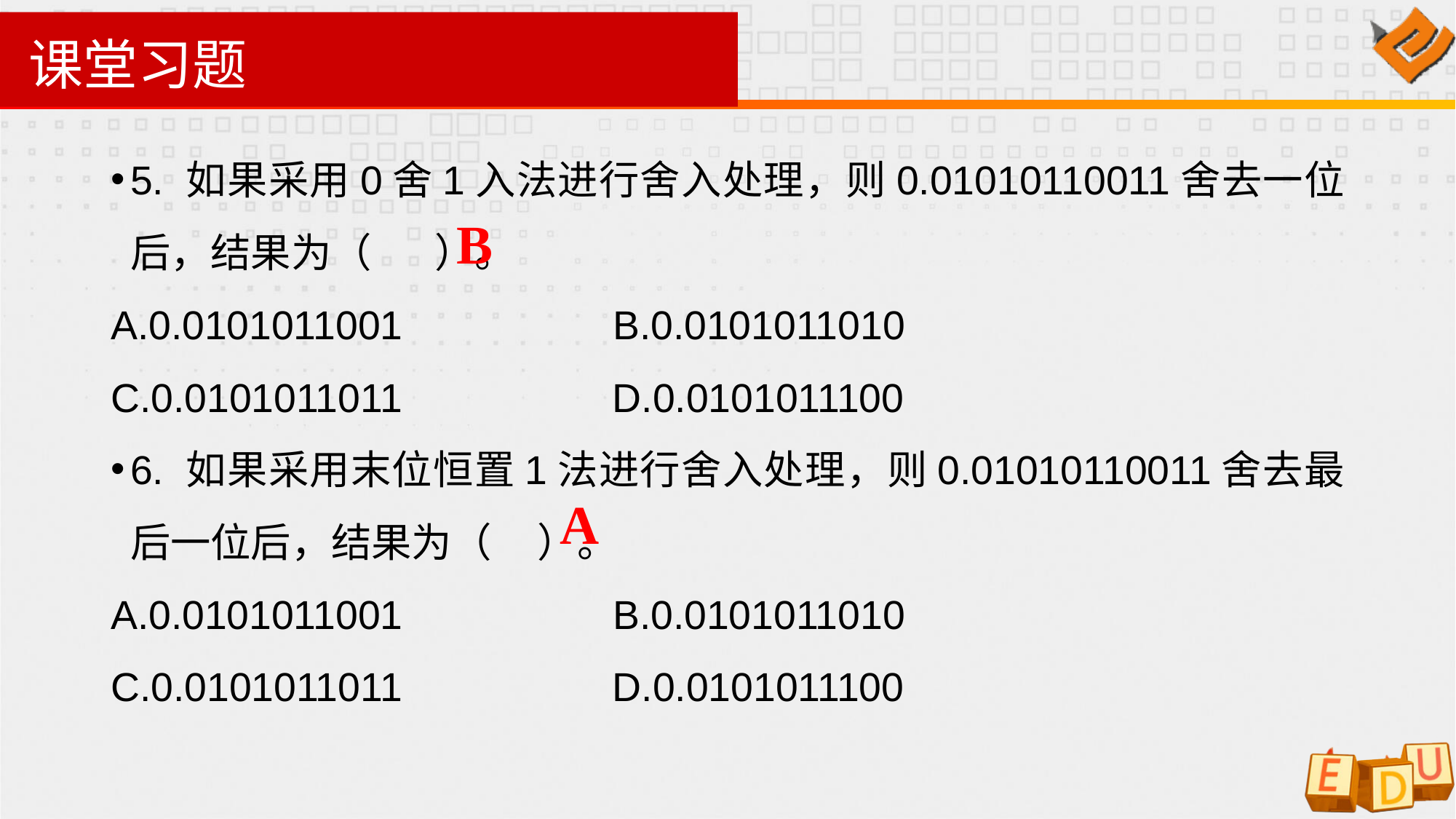

# 课堂习题
5. 如果采用0舍1入法进行舍入处理，则0.01010110011舍去一位后，结果为（       ）。
A.0.0101011001                   B.0.0101011010
C.0.0101011011                   D.0.0101011100
6. 如果采用末位恒置1法进行舍入处理，则0.01010110011舍去最后一位后，结果为（     ）。
A.0.0101011001                   B.0.0101011010
C.0.0101011011                   D.0.0101011100
B
A